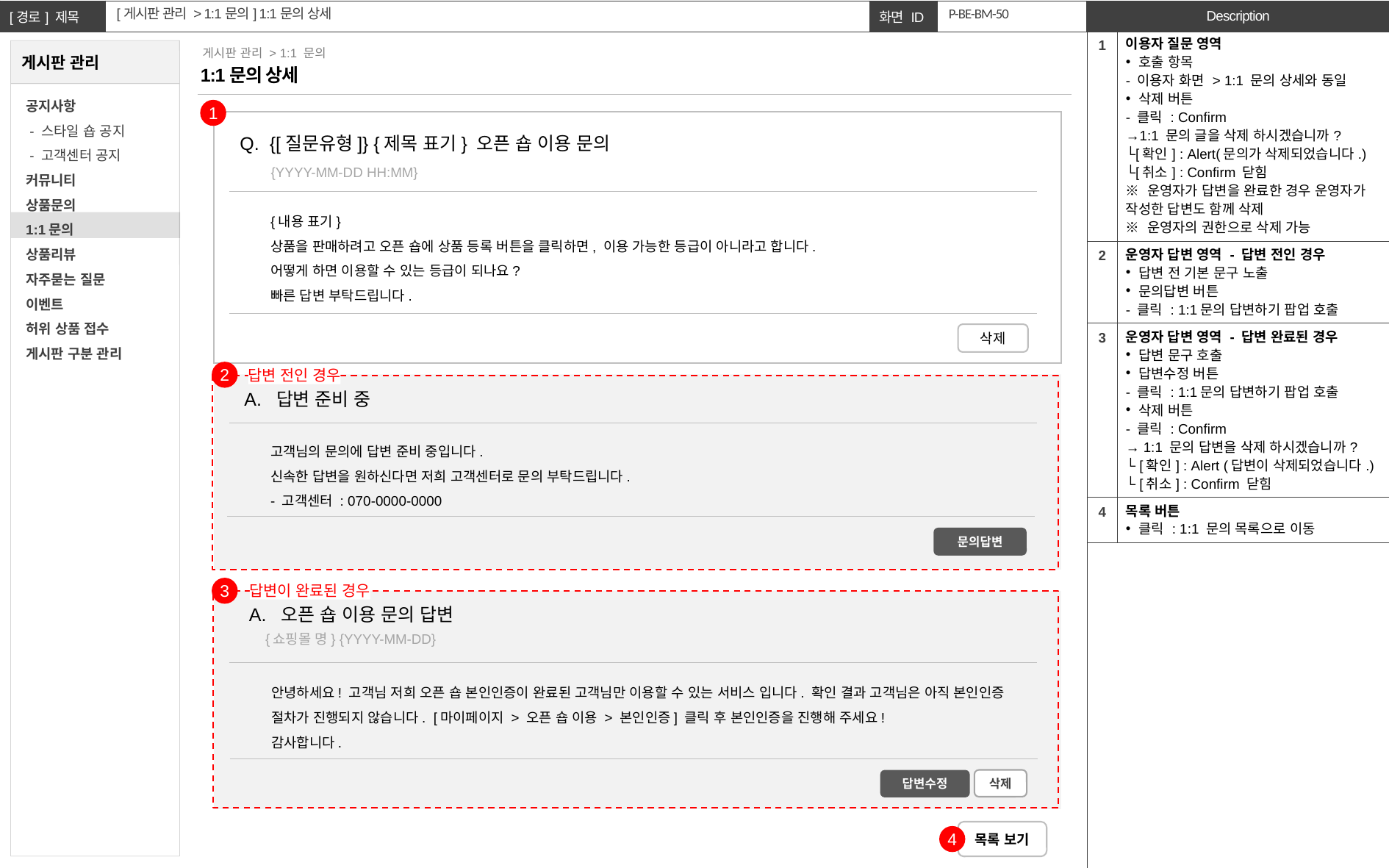

[게시판 관리 > 1:1문의] 1:1문의 상세
# P-BE-BM-50
| 1 | 이용자 질문 영역 호출 항목 - 이용자 화면 > 1:1 문의 상세와 동일 삭제 버튼 - 클릭 : Confirm →1:1 문의 글을 삭제 하시겠습니까? └[확인] : Alert(문의가 삭제되었습니다.) └[취소] : Confirm 닫힘 ※ 운영자가 답변을 완료한 경우 운영자가 작성한 답변도 함께 삭제 ※ 운영자의 권한으로 삭제 가능 |
| --- | --- |
| 2 | 운영자 답변 영역 - 답변 전인 경우 답변 전 기본 문구 노출 문의답변 버튼 - 클릭 : 1:1문의 답변하기 팝업 호출 |
| 3 | 운영자 답변 영역 - 답변 완료된 경우 답변 문구 호출 답변수정 버튼 - 클릭 : 1:1문의 답변하기 팝업 호출 삭제 버튼 - 클릭 : Confirm → 1:1 문의 답변을 삭제 하시겠습니까? └ [확인] : Alert (답변이 삭제되었습니다.) └ [취소] : Confirm 닫힘 |
| 4 | 목록 버튼 클릭 : 1:1 문의 목록으로 이동 |
|  |  |
게시판 관리 > 1:1 문의
1:1문의 상세
1

Q.  {[질문유형]} {제목 표기} 오픈 숍 이용 문의
{YYYY-MM-DD HH:MM}
{내용 표기}
상품을 판매하려고 오픈 숍에 상품 등록 버튼을 클릭하면, 이용 가능한 등급이 아니라고 합니다.
어떻게 하면 이용할 수 있는 등급이 되나요?
빠른 답변 부탁드립니다.

삭제
2
답변 전인 경우

A.  답변 준비 중
고객님의 문의에 답변 준비 중입니다.
신속한 답변을 원하신다면 저희 고객센터로 문의 부탁드립니다.
- 고객센터 : 070-0000-0000
문의답변
3
답변이 완료된 경우

A.  오픈 숍 이용 문의 답변
{쇼핑몰 명} {YYYY-MM-DD}
안녕하세요! 고객님 저희 오픈 숍 본인인증이 완료된 고객님만 이용할 수 있는 서비스 입니다. 확인 결과 고객님은 아직 본인인증 절차가 진행되지 않습니다.  [마이페이지 > 오픈 숍 이용 > 본인인증] 클릭 후 본인인증을 진행해 주세요!
감사합니다.
답변수정
삭제
목록 보기
4